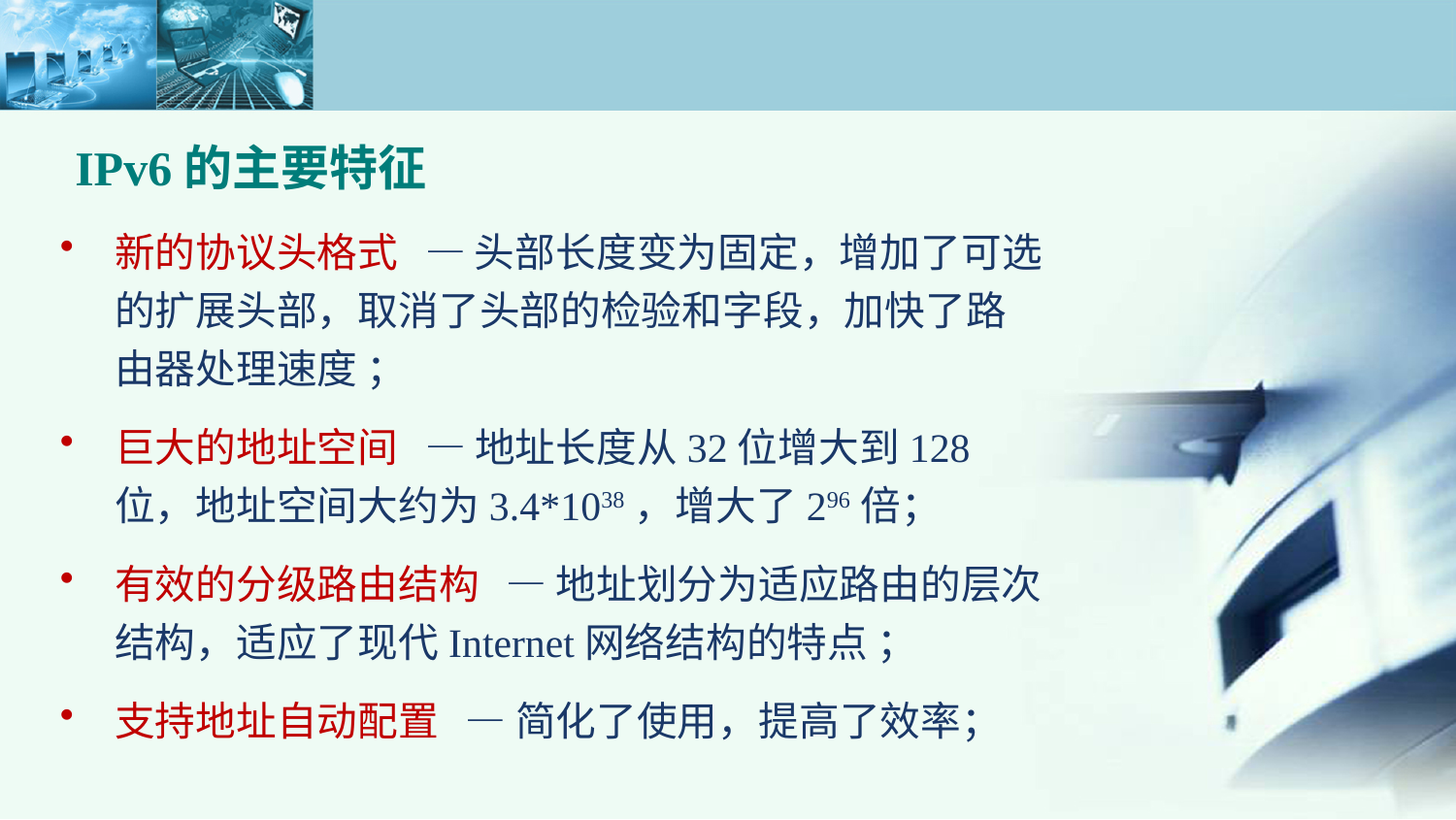

# IPv6的主要特征
新的协议头格式   — 头部长度变为固定，增加了可选的扩展头部，取消了头部的检验和字段，加快了路由器处理速度 ；
巨大的地址空间   — 地址长度从32位增大到128位，地址空间大约为3.4*1038，增大了296倍；
有效的分级路由结构   — 地址划分为适应路由的层次结构，适应了现代Internet网络结构的特点 ；
支持地址自动配置   — 简化了使用，提高了效率；